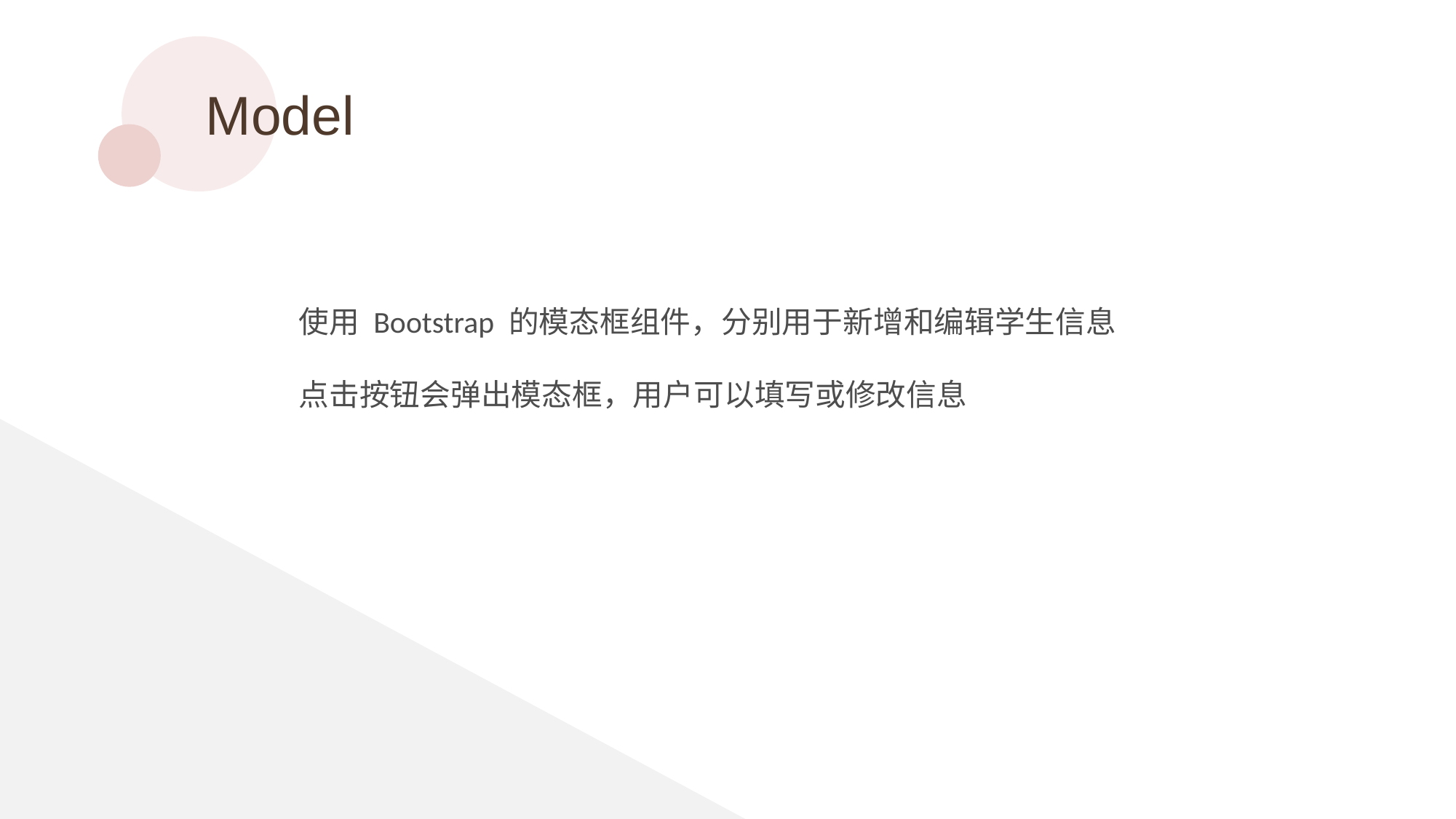

Model

使用 Bootstrap 的模态框组件，分别用于新增和编辑学生信息

点击按钮会弹出模态框，用户可以填写或修改信息